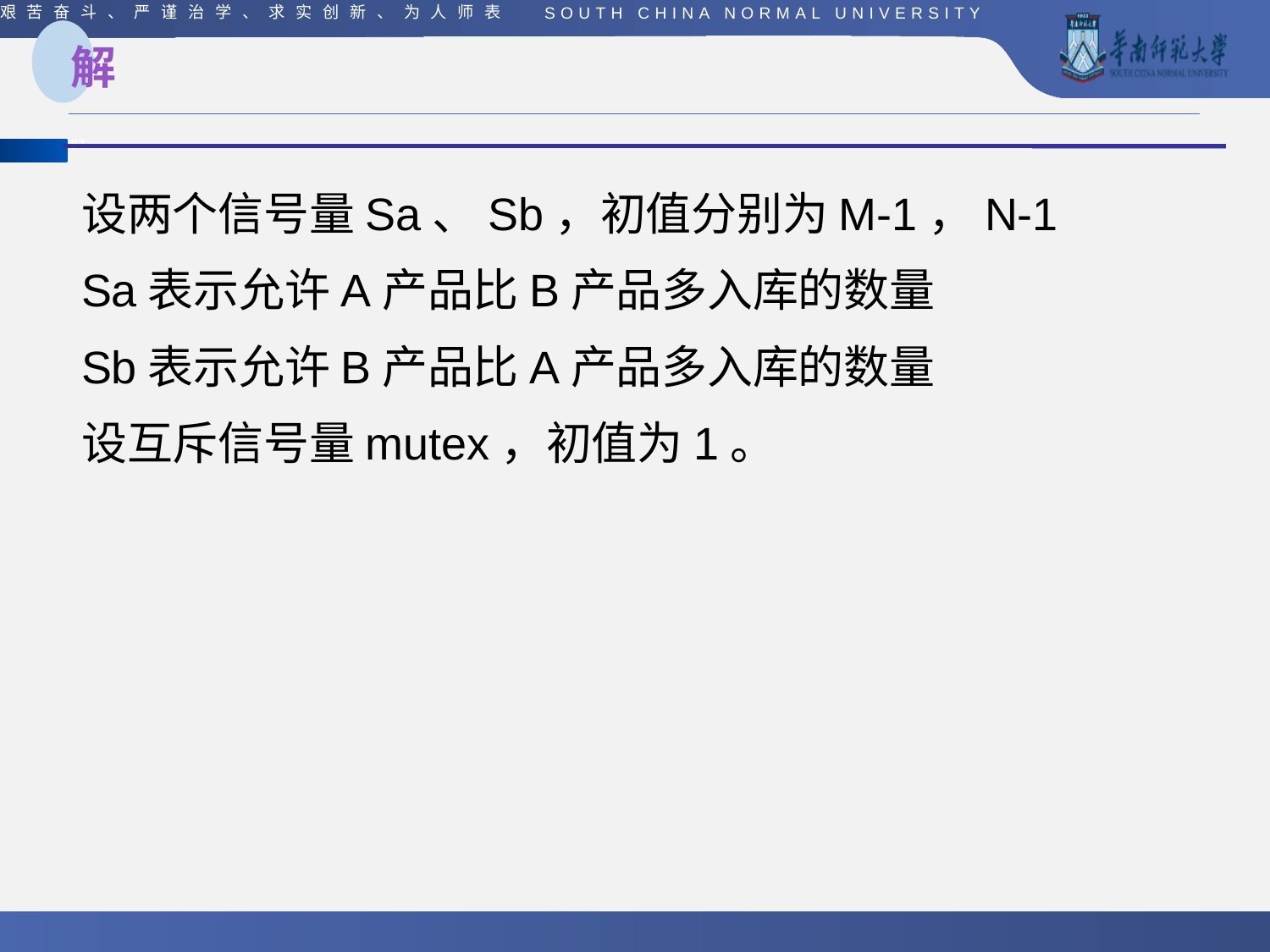

# 解
设两个信号量Sa、Sb，初值分别为M-1，N-1
Sa表示允许A产品比B产品多入库的数量
Sb表示允许B产品比A产品多入库的数量
设互斥信号量mutex，初值为1。

87